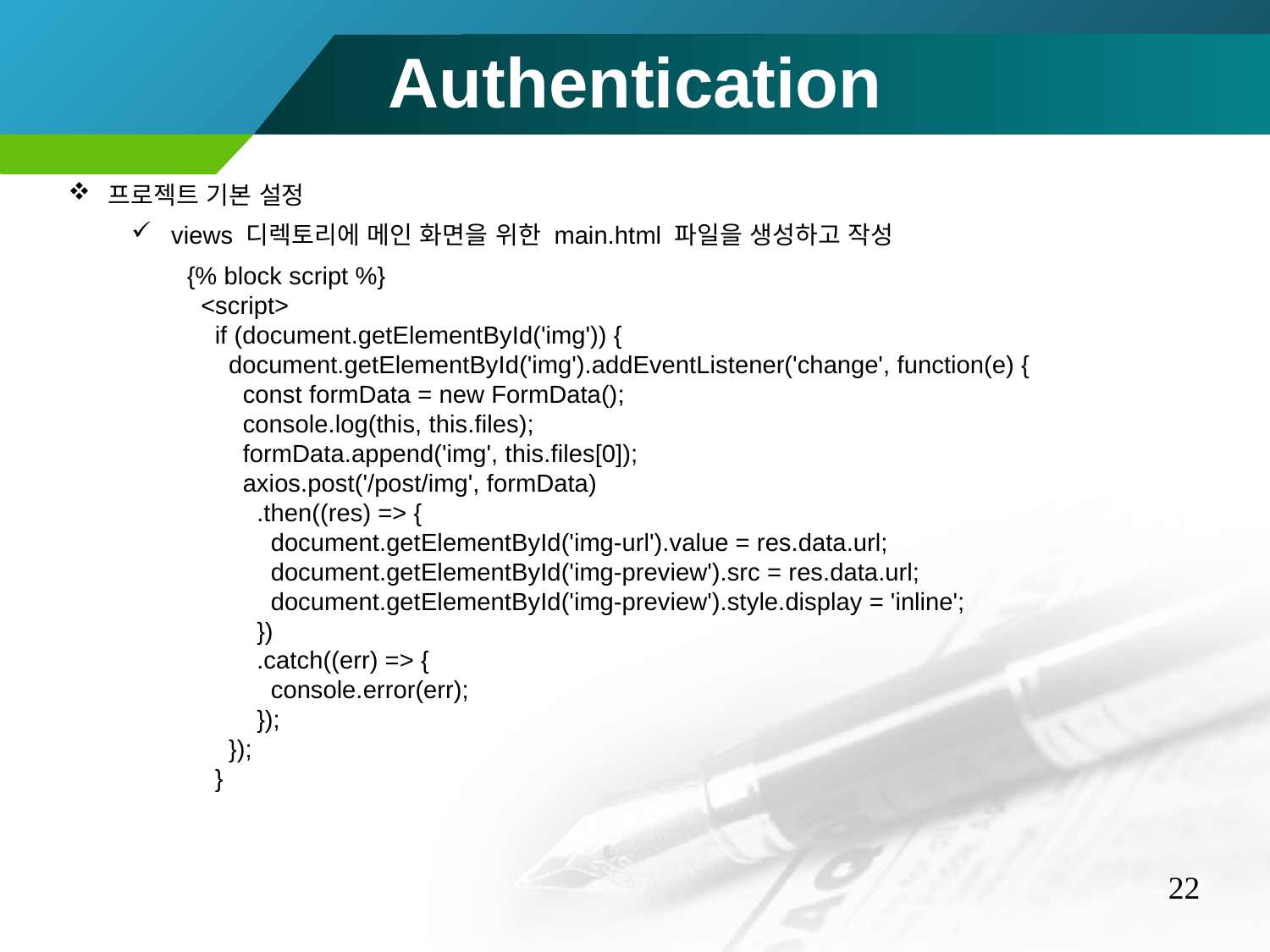

Authentication
프로젝트 기본 설정
views 디렉토리에 메인 화면을 위한 main.html 파일을 생성하고 작성
{% block script %}
  <script>
    if (document.getElementById('img')) {
      document.getElementById('img').addEventListener('change', function(e) {
        const formData = new FormData();
        console.log(this, this.files);
        formData.append('img', this.files[0]);
        axios.post('/post/img', formData)
          .then((res) => {
            document.getElementById('img-url').value = res.data.url;
            document.getElementById('img-preview').src = res.data.url;
            document.getElementById('img-preview').style.display = 'inline';
          })
          .catch((err) => {
            console.error(err);
          });
      });
    }

22